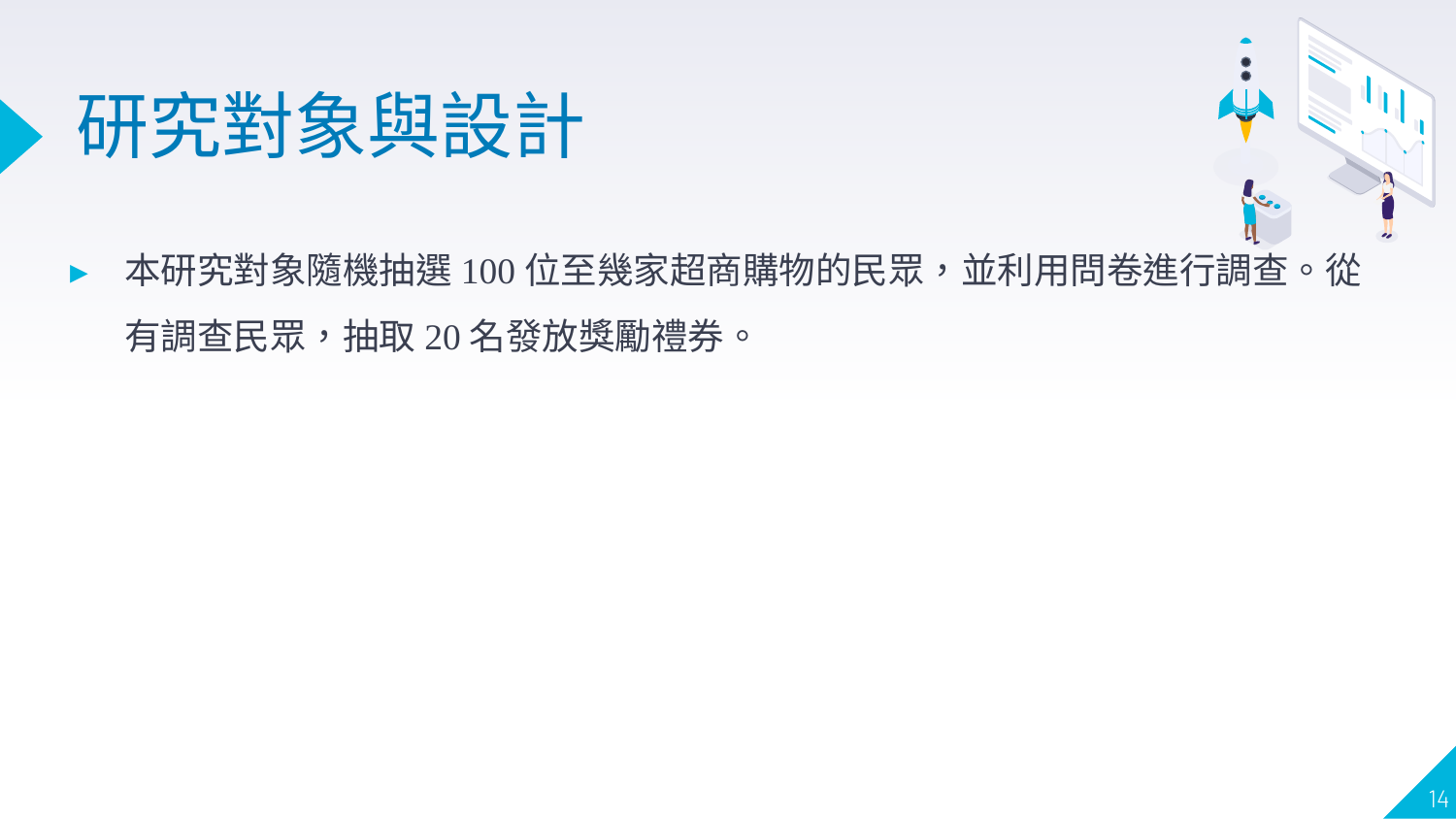

# 研究對象與設計
本研究對象隨機抽選100位至幾家超商購物的民眾，並利用問卷進行調查。從有調查民眾，抽取20名發放獎勵禮券。
14